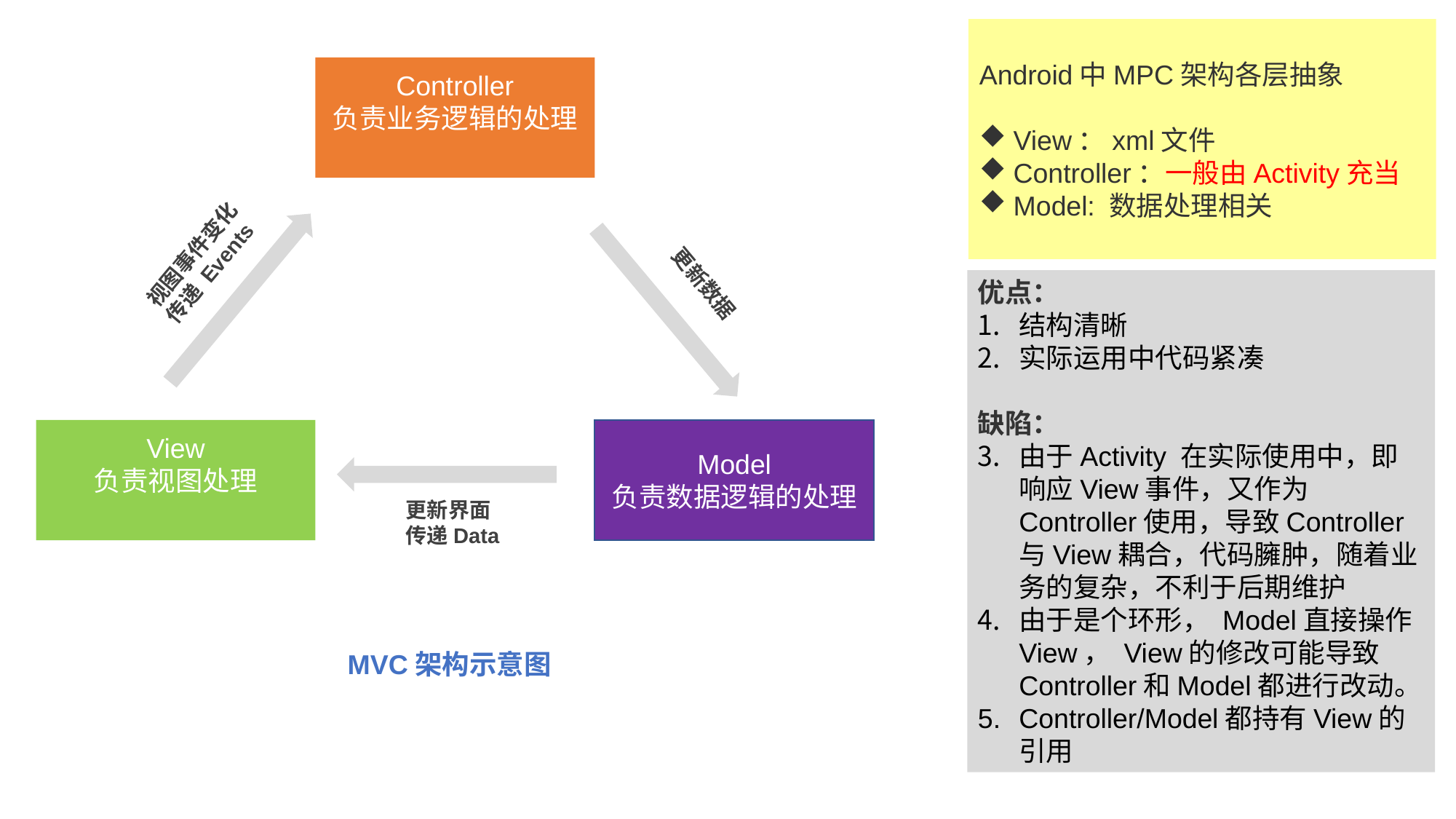

Android中MPC架构各层抽象

View：xml文件
Controller：一般由Activity充当
Model: 数据处理相关

Controller
负责业务逻辑的处理

视图事件变化
传递 Events

更新数据
优点：
结构清晰
实际运用中代码紧凑

缺陷：
由于Activity 在实际使用中，即响应View事件，又作为Controller使用，导致Controller与View耦合，代码臃肿，随着业务的复杂，不利于后期维护
由于是个环形， Model直接操作View， View的修改可能导致Controller和Model都进行改动。
Controller/Model都持有View的引用
View
负责视图处理

Model
负责数据逻辑的处理

更新界面
传递Data
MVC架构示意图